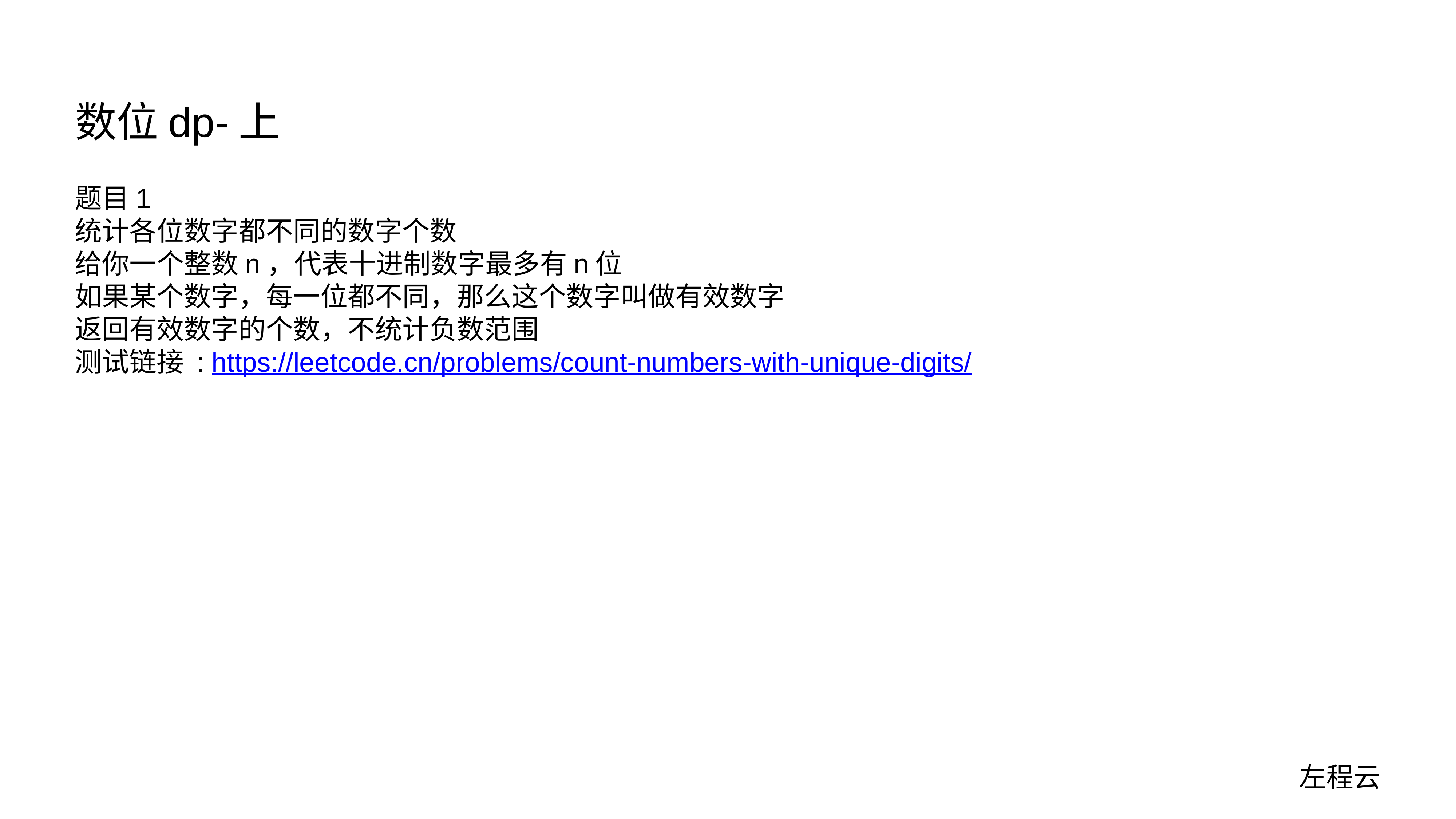

# 数位dp-上
题目1
统计各位数字都不同的数字个数
给你一个整数n，代表十进制数字最多有n位
如果某个数字，每一位都不同，那么这个数字叫做有效数字
返回有效数字的个数，不统计负数范围
测试链接 : https://leetcode.cn/problems/count-numbers-with-unique-digits/
左程云